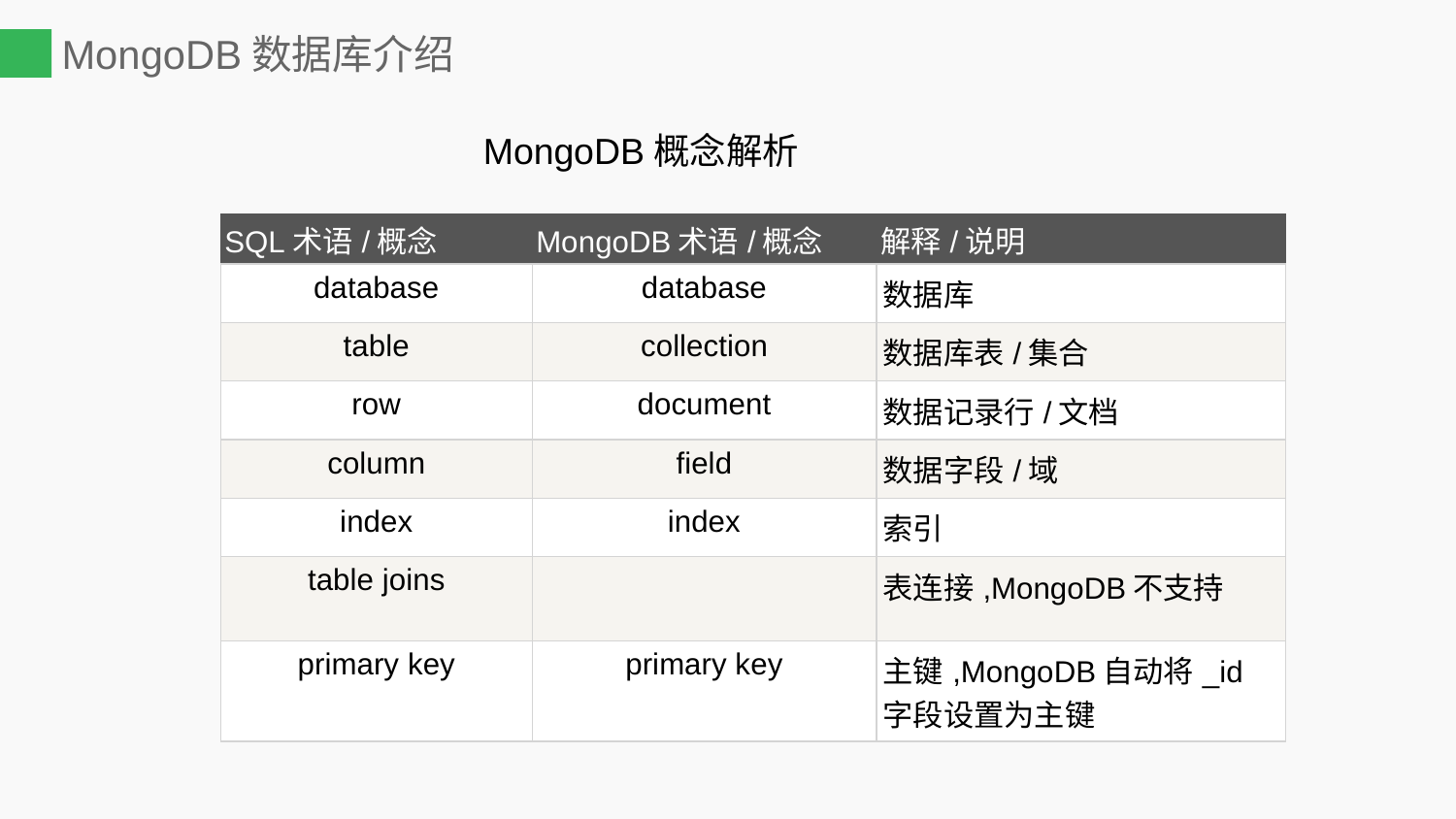

# MongoDB数据库介绍
MongoDB概念解析
| SQL术语/概念 | MongoDB术语/概念 | 解释/说明 |
| --- | --- | --- |
| database | database | 数据库 |
| table | collection | 数据库表/集合 |
| row | document | 数据记录行/文档 |
| column | field | 数据字段/域 |
| index | index | 索引 |
| table joins |  | 表连接,MongoDB不支持 |
| primary key | primary key | 主键,MongoDB自动将\_id字段设置为主键 |